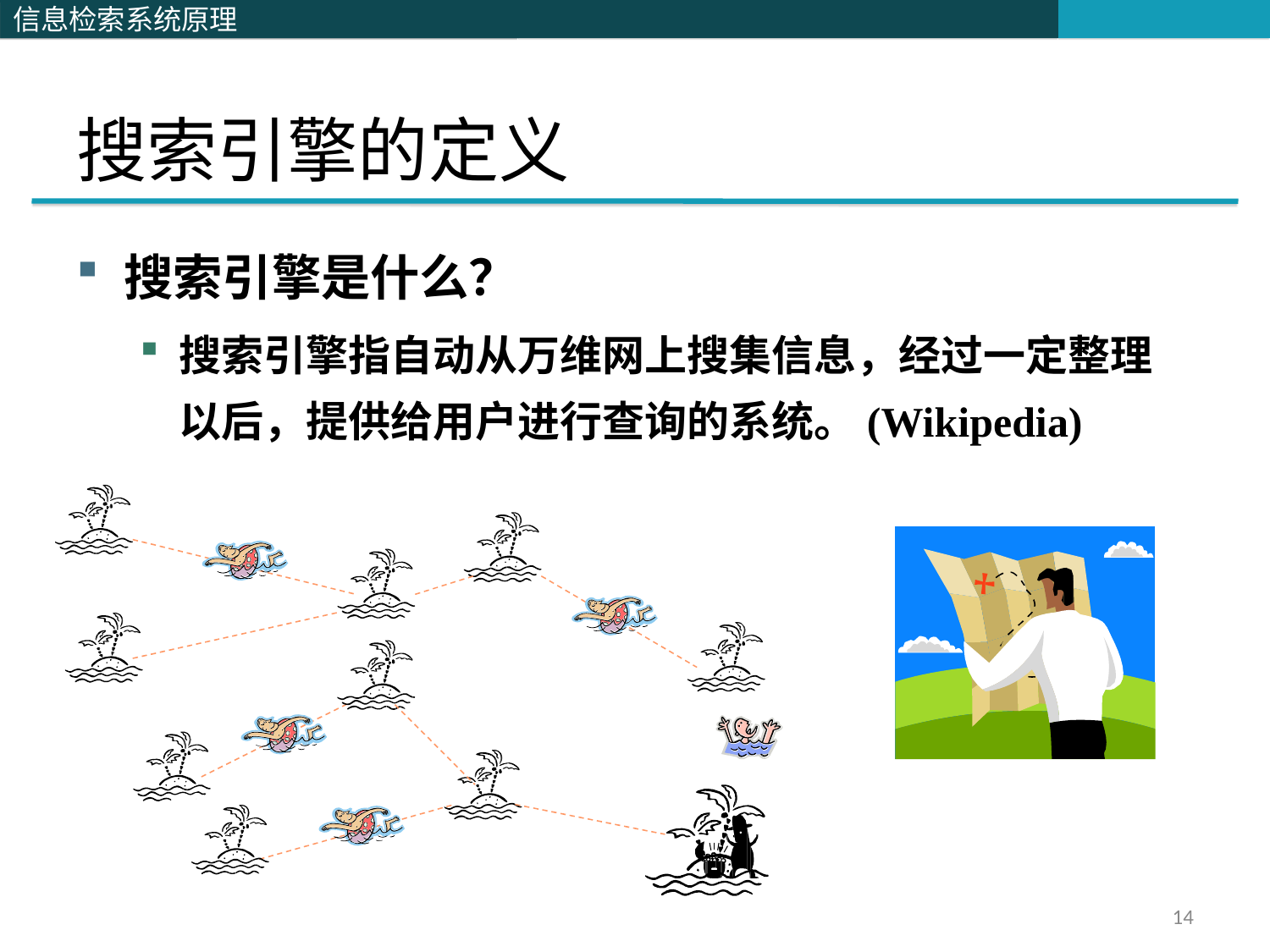

# 搜索引擎的定义
搜索引擎是什么？
搜索引擎指自动从万维网上搜集信息，经过一定整理以后，提供给用户进行查询的系统。(Wikipedia)

14